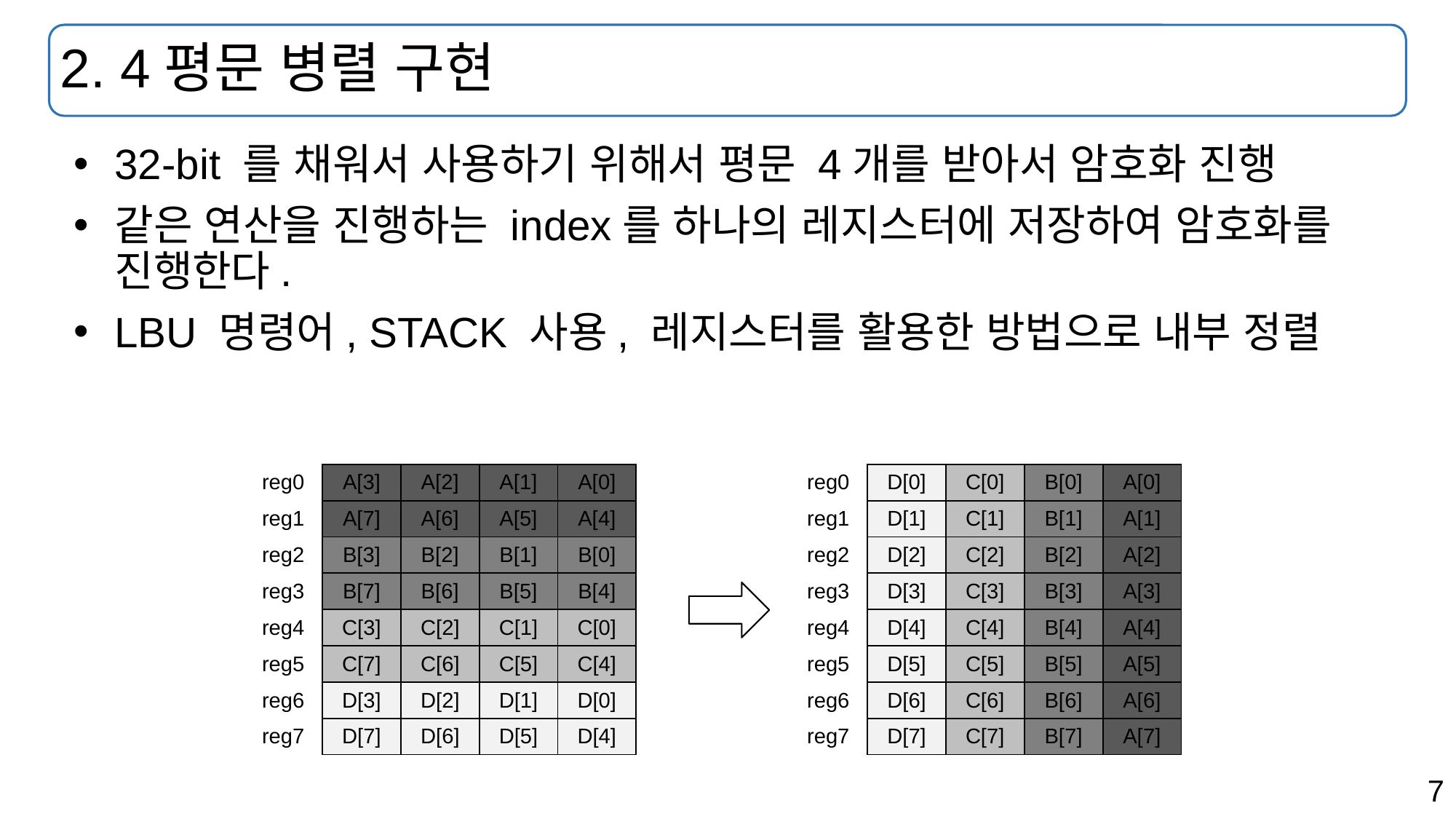

# 2. 4평문 병렬 구현
32-bit 를 채워서 사용하기 위해서 평문 4개를 받아서 암호화 진행
같은 연산을 진행하는 index를 하나의 레지스터에 저장하여 암호화를 진행한다.
LBU 명령어, STACK 사용, 레지스터를 활용한 방법으로 내부 정렬
| reg0 | A[3] | A[2] | A[1] | A[0] |
| --- | --- | --- | --- | --- |
| reg1 | A[7] | A[6] | A[5] | A[4] |
| reg2 | B[3] | B[2] | B[1] | B[0] |
| reg3 | B[7] | B[6] | B[5] | B[4] |
| reg4 | C[3] | C[2] | C[1] | C[0] |
| reg5 | C[7] | C[6] | C[5] | C[4] |
| reg6 | D[3] | D[2] | D[1] | D[0] |
| reg7 | D[7] | D[6] | D[5] | D[4] |
| reg0 | D[0] | C[0] | B[0] | A[0] |
| --- | --- | --- | --- | --- |
| reg1 | D[1] | C[1] | B[1] | A[1] |
| reg2 | D[2] | C[2] | B[2] | A[2] |
| reg3 | D[3] | C[3] | B[3] | A[3] |
| reg4 | D[4] | C[4] | B[4] | A[4] |
| reg5 | D[5] | C[5] | B[5] | A[5] |
| reg6 | D[6] | C[6] | B[6] | A[6] |
| reg7 | D[7] | C[7] | B[7] | A[7] |